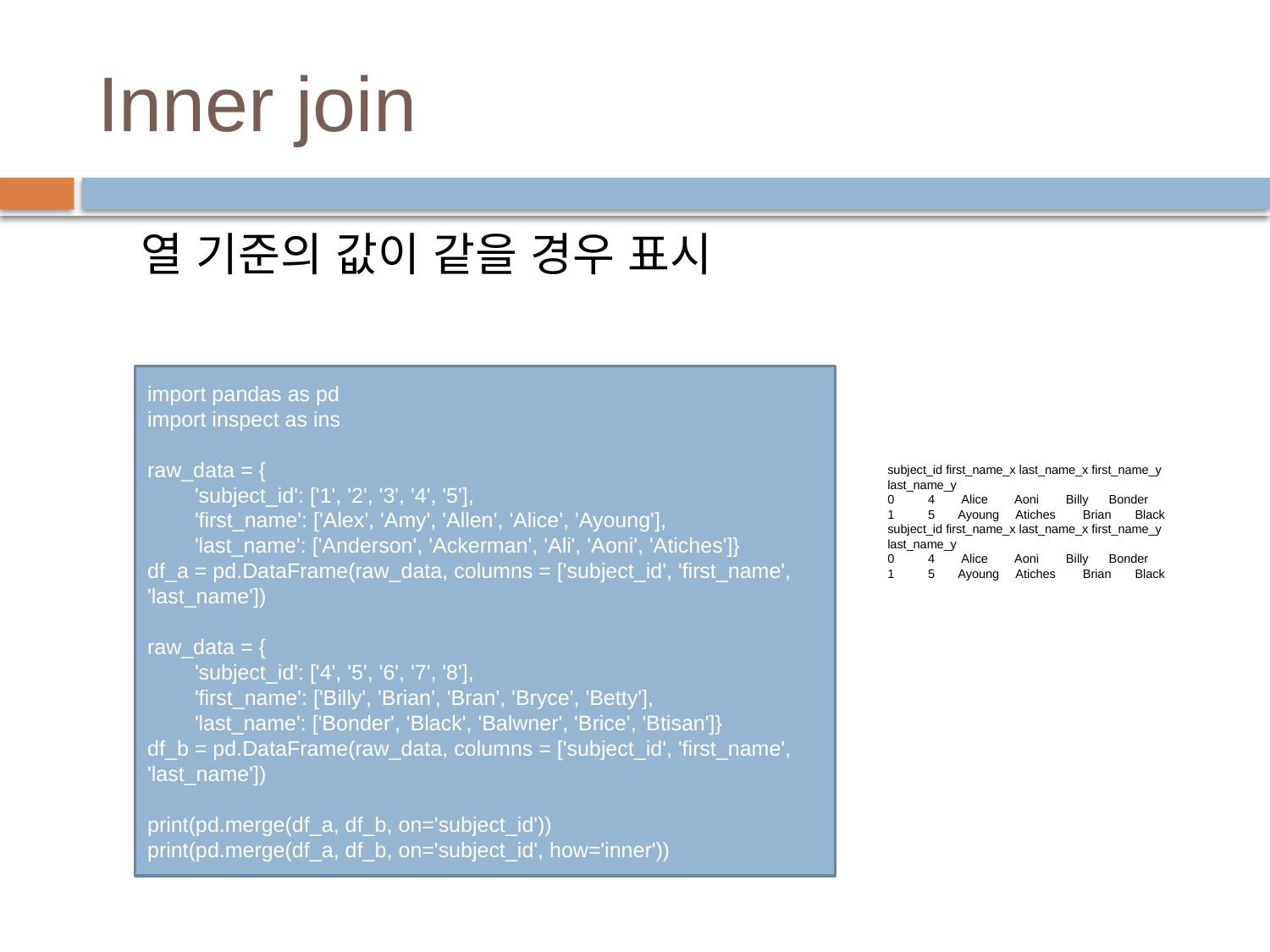

# Inner join
열 기준의 값이 같을 경우 표시
import pandas as pd
import inspect as ins

raw_data = {
        'subject_id': ['1', '2', '3', '4', '5'],
        'first_name': ['Alex', 'Amy', 'Allen', 'Alice', 'Ayoung'],
        'last_name': ['Anderson', 'Ackerman', 'Ali', 'Aoni', 'Atiches']}
df_a = pd.DataFrame(raw_data, columns = ['subject_id', 'first_name', 'last_name'])

raw_data = {
        'subject_id': ['4', '5', '6', '7', '8'],
        'first_name': ['Billy', 'Brian', 'Bran', 'Bryce', 'Betty'],
        'last_name': ['Bonder', 'Black', 'Balwner', 'Brice', 'Btisan']}
df_b = pd.DataFrame(raw_data, columns = ['subject_id', 'first_name', 'last_name'])

print(pd.merge(df_a, df_b, on='subject_id'))
print(pd.merge(df_a, df_b, on='subject_id', how='inner'))
subject_id first_name_x last_name_x first_name_y last_name_y
0          4        Alice        Aoni        Billy      Bonder
1          5       Ayoung     Atiches        Brian       Black
subject_id first_name_x last_name_x first_name_y last_name_y
0          4        Alice        Aoni        Billy      Bonder
1          5       Ayoung     Atiches        Brian       Black